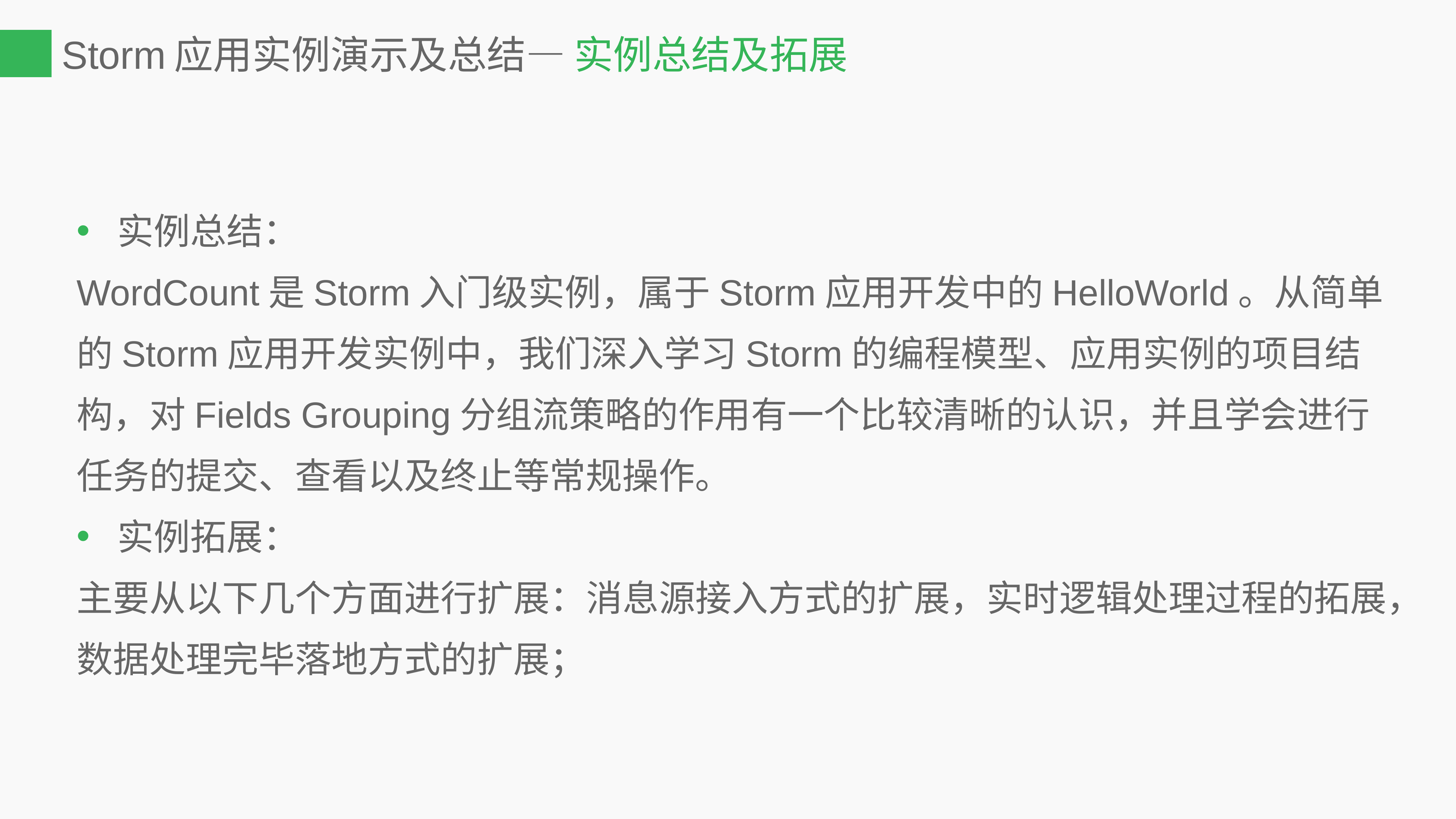

# Storm应用实例演示及总结— 实例总结及拓展
实例总结：
WordCount是Storm入门级实例，属于Storm应用开发中的HelloWorld。从简单的Storm应用开发实例中，我们深入学习Storm的编程模型、应用实例的项目结构，对Fields Grouping分组流策略的作用有一个比较清晰的认识，并且学会进行任务的提交、查看以及终止等常规操作。
实例拓展：
主要从以下几个方面进行扩展：消息源接入方式的扩展，实时逻辑处理过程的拓展，数据处理完毕落地方式的扩展；